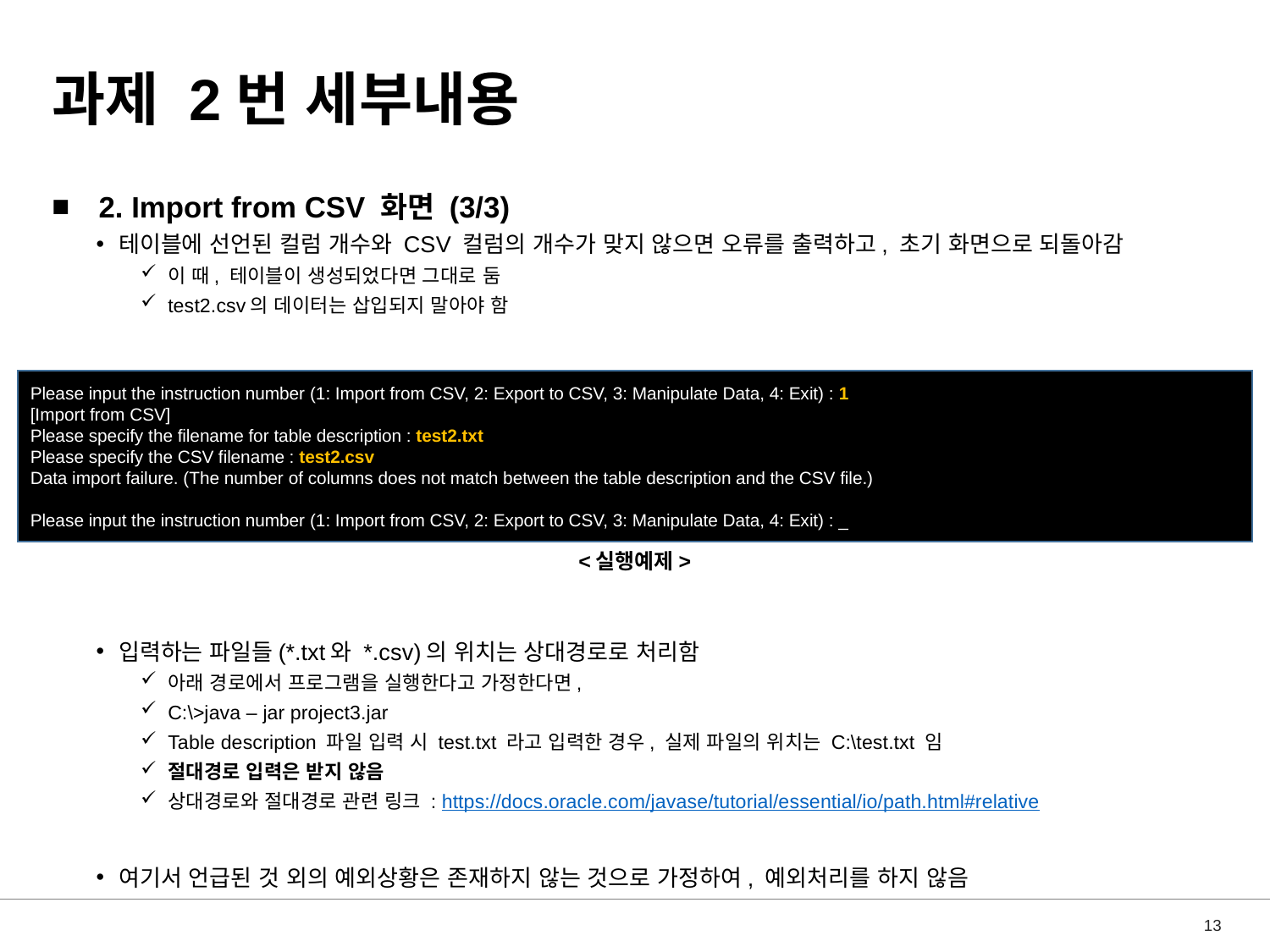

# 과제 2번 세부내용
2. Import from CSV 화면 (3/3)
테이블에 선언된 컬럼 개수와 CSV 컬럼의 개수가 맞지 않으면 오류를 출력하고, 초기 화면으로 되돌아감
이 때, 테이블이 생성되었다면 그대로 둠
test2.csv의 데이터는 삽입되지 말아야 함

입력하는 파일들(*.txt와 *.csv)의 위치는 상대경로로 처리함
아래 경로에서 프로그램을 실행한다고 가정한다면,
C:\>java – jar project3.jar
Table description 파일 입력 시 test.txt 라고 입력한 경우, 실제 파일의 위치는 C:\test.txt 임
절대경로 입력은 받지 않음
상대경로와 절대경로 관련 링크 : https://docs.oracle.com/javase/tutorial/essential/io/path.html#relative

여기서 언급된 것 외의 예외상황은 존재하지 않는 것으로 가정하여, 예외처리를 하지 않음

Please input the instruction number (1: Import from CSV, 2: Export to CSV, 3: Manipulate Data, 4: Exit) : 1
[Import from CSV]
Please specify the filename for table description : test2.txt
Please specify the CSV filename : test2.csv
Data import failure. (The number of columns does not match between the table description and the CSV file.)

Please input the instruction number (1: Import from CSV, 2: Export to CSV, 3: Manipulate Data, 4: Exit) : _
<실행예제>
13